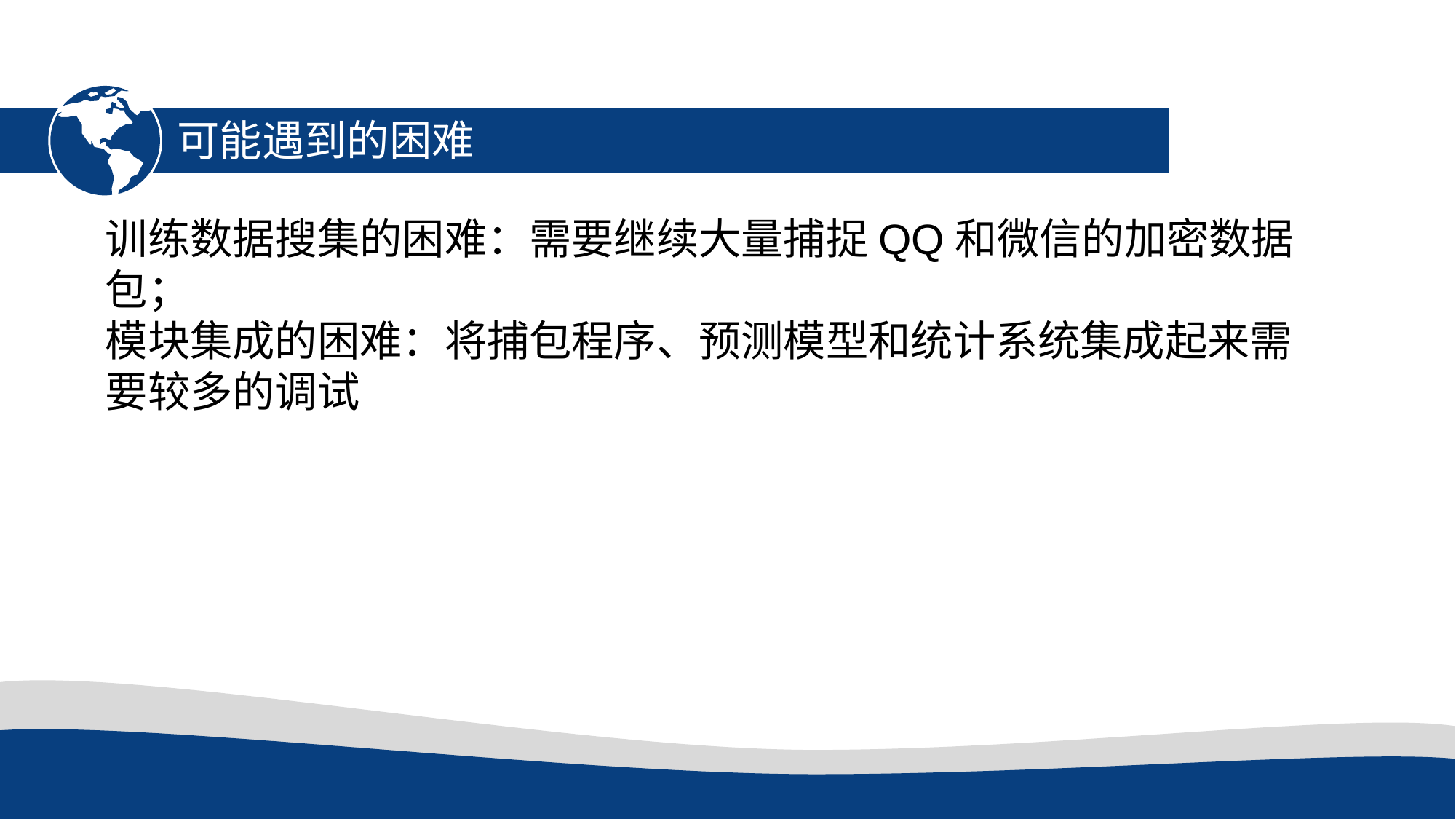

可能遇到的困难
训练数据搜集的困难：需要继续大量捕捉QQ和微信的加密数据包；
模块集成的困难：将捕包程序、预测模型和统计系统集成起来需要较多的调试